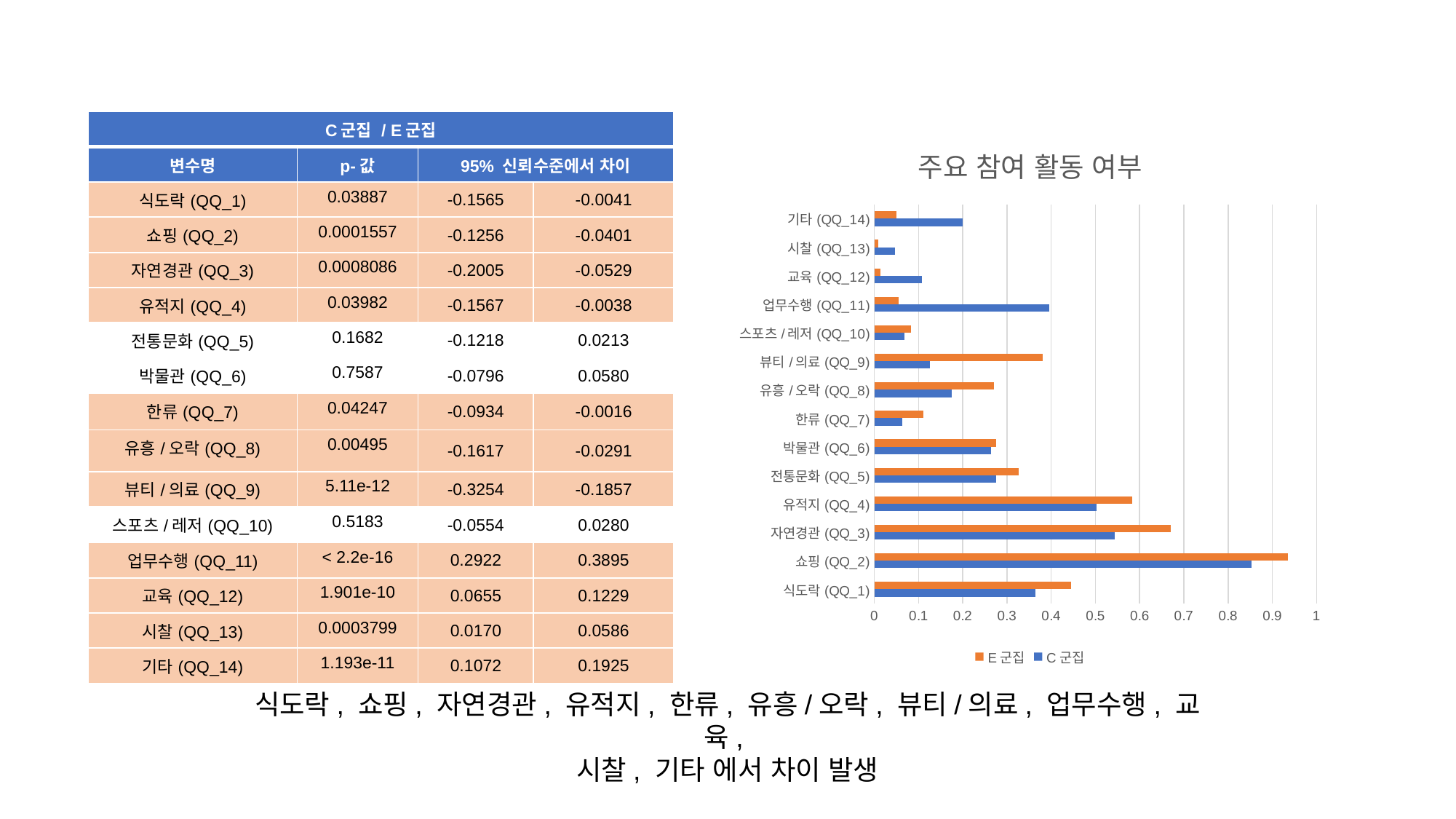

| C군집 / E군집 |  |  |  |
| --- | --- | --- | --- |
| 변수명 | p-값 | 95% 신뢰수준에서 차이 |  |
| 식도락(QQ\_1) | 0.03887 | -0.1565 | -0.0041 |
| 쇼핑(QQ\_2) | 0.0001557 | -0.1256 | -0.0401 |
| 자연경관(QQ\_3) | 0.0008086 | -0.2005 | -0.0529 |
| 유적지(QQ\_4) | 0.03982 | -0.1567 | -0.0038 |
| 전통문화(QQ\_5) | 0.1682 | -0.1218 | 0.0213 |
| 박물관(QQ\_6) | 0.7587 | -0.0796 | 0.0580 |
| 한류(QQ\_7) | 0.04247 | -0.0934 | -0.0016 |
| 유흥/오락(QQ\_8) | 0.00495 | -0.1617 | -0.0291 |
| 뷰티/의료(QQ\_9) | 5.11e-12 | -0.3254 | -0.1857 |
| 스포츠/레저(QQ\_10) | 0.5183 | -0.0554 | 0.0280 |
| 업무수행(QQ\_11) | < 2.2e-16 | 0.2922 | 0.3895 |
| 교육(QQ\_12) | 1.901e-10 | 0.0655 | 0.1229 |
| 시찰(QQ\_13) | 0.0003799 | 0.0170 | 0.0586 |
| 기타(QQ\_14) | 1.193e-11 | 0.1072 | 0.1925 |

### Chart: 주요 참여 활동 여부

| Category | C군집 | E군집 |
|---|---|---|
| 식도락(QQ_1) | 0.36463224 | 0.444954128 |
| 쇼핑(QQ_2) | 0.85289515 | 0.935779817 |
| 자연경관(QQ_3) | 0.54303599 | 0.669724771 |
| 유적지(QQ_4) | 0.50234742 | 0.582568807 |
| 전통문화(QQ_5) | 0.27543036 | 0.325688073 |
| 박물관(QQ_6) | 0.26447574 | 0.275229358 |
| 한류(QQ_7) | 0.06259781 | 0.110091743 |
| 유흥/오락(QQ_8) | 0.17527387 | 0.270642202 |
| 뷰티/의료(QQ_9) | 0.12519562 | 0.380733945 |
| 스포츠/레저(QQ_10) | 0.06885759 | 0.082568807 |
| 업무수행(QQ_11) | 0.39593114 | 0.055045872 |
| 교육(QQ_12) | 0.10798122 | 0.013761468 |
| 시찰(QQ_13) | 0.04694836 | 0.009174312 |
| 기타(QQ_14) | 0.20031299 | 0.050458716 |
식도락, 쇼핑, 자연경관, 유적지, 한류, 유흥/오락, 뷰티/의료, 업무수행, 교육,
시찰, 기타 에서 차이 발생